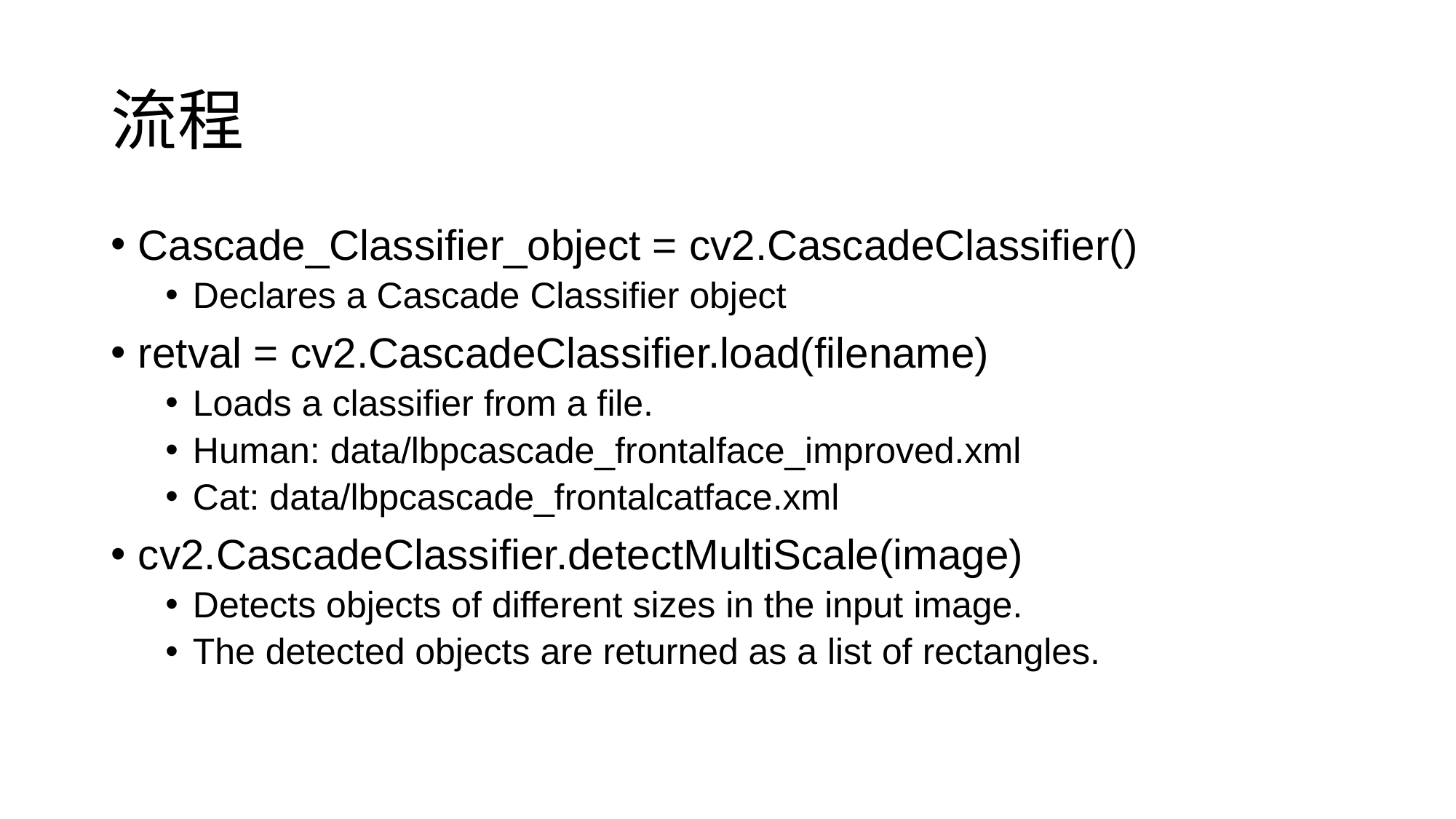

# 流程
Cascade_Classifier_object = cv2.CascadeClassifier()
Declares a Cascade Classifier object
retval = cv2.CascadeClassifier.load(filename)
Loads a classifier from a file.
Human: data/lbpcascade_frontalface_improved.xml
Cat: data/lbpcascade_frontalcatface.xml
cv2.CascadeClassifier.detectMultiScale(image)
Detects objects of different sizes in the input image.
The detected objects are returned as a list of rectangles.